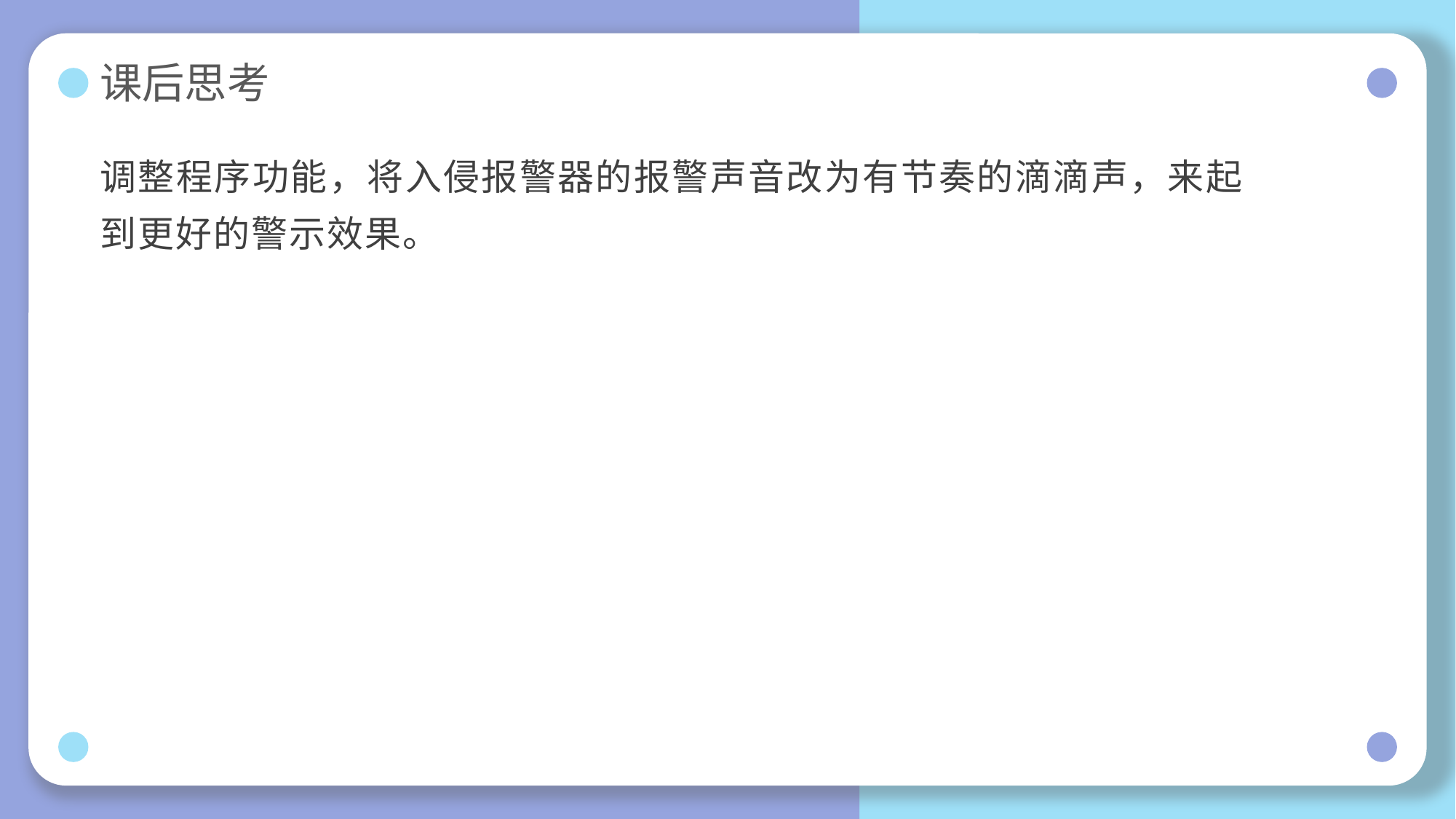

# 课后思考
调整程序功能，将入侵报警器的报警声音改为有节奏的滴滴声，来起到更好的警示效果。